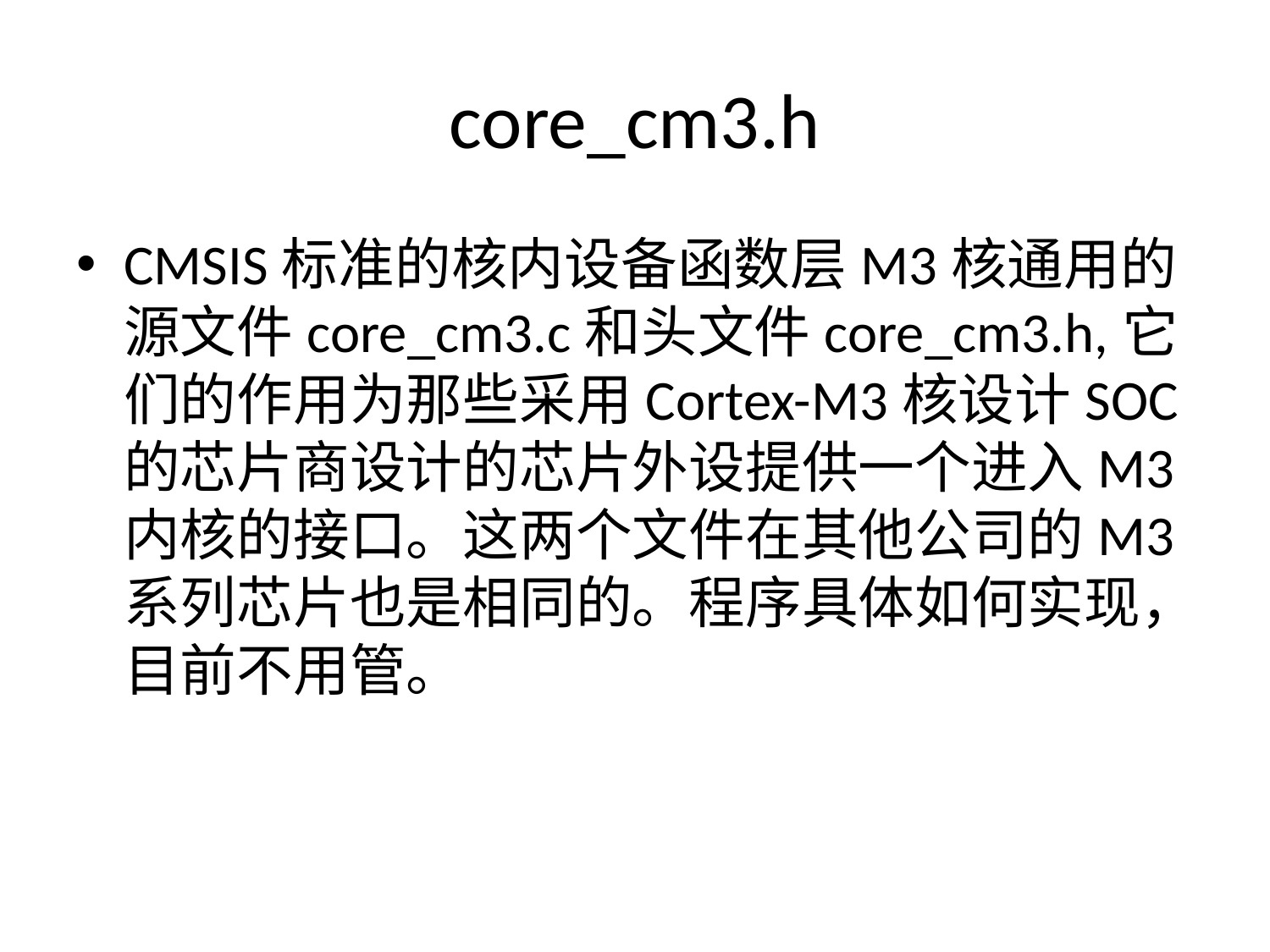

# core_cm3.h
CMSIS标准的核内设备函数层M3核通用的源文件core_cm3.c和头文件core_cm3.h,它们的作用为那些采用Cortex-M3核设计SOC的芯片商设计的芯片外设提供一个进入M3内核的接口。这两个文件在其他公司的M3系列芯片也是相同的。程序具体如何实现，目前不用管。